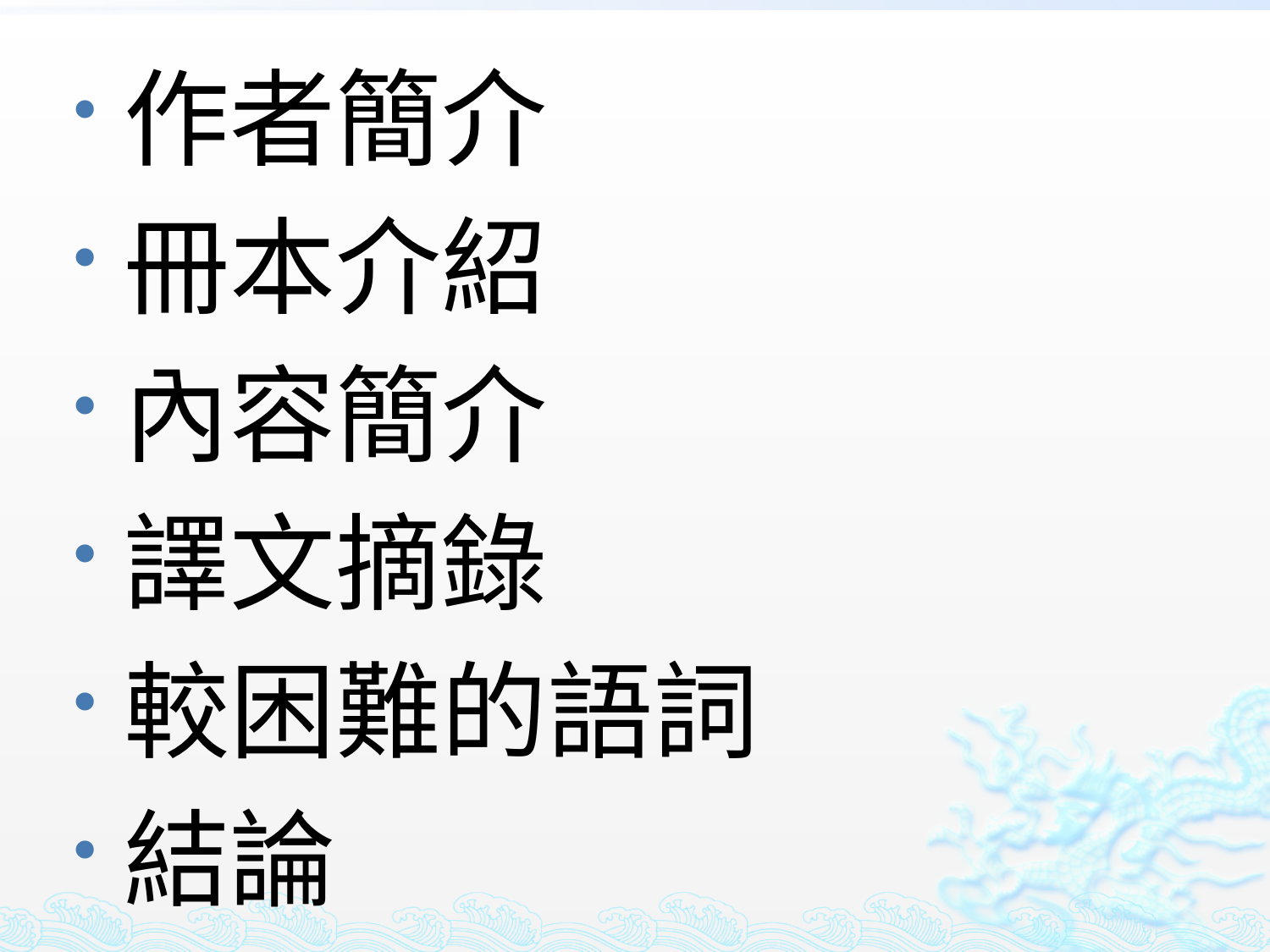

#
作者簡介
冊本介紹
內容簡介
譯文摘錄
較困難的語詞
結論